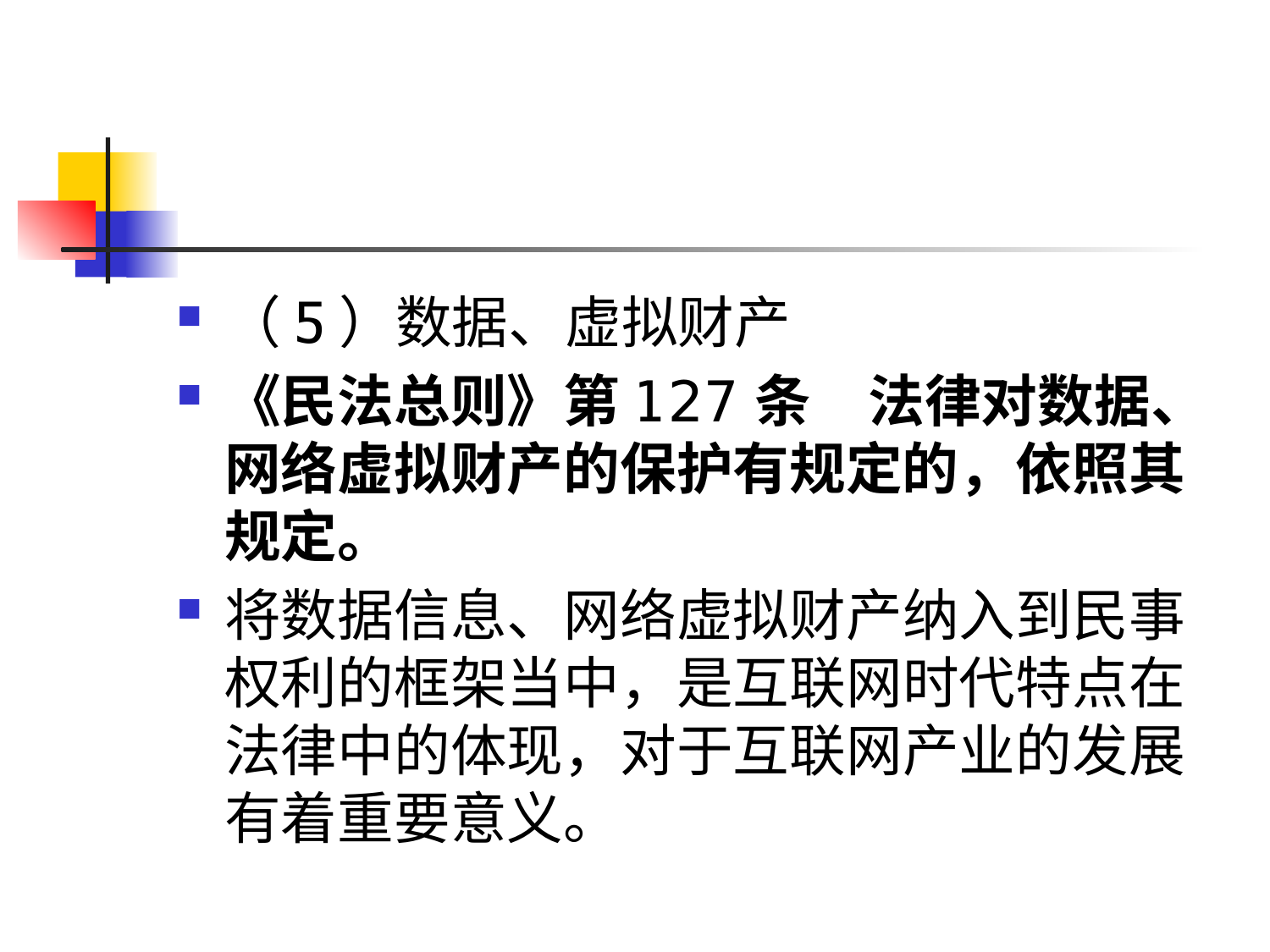

#
（5）数据、虚拟财产
《民法总则》第127条　法律对数据、网络虚拟财产的保护有规定的，依照其规定。
将数据信息、网络虚拟财产纳入到民事权利的框架当中，是互联网时代特点在法律中的体现，对于互联网产业的发展有着重要意义。